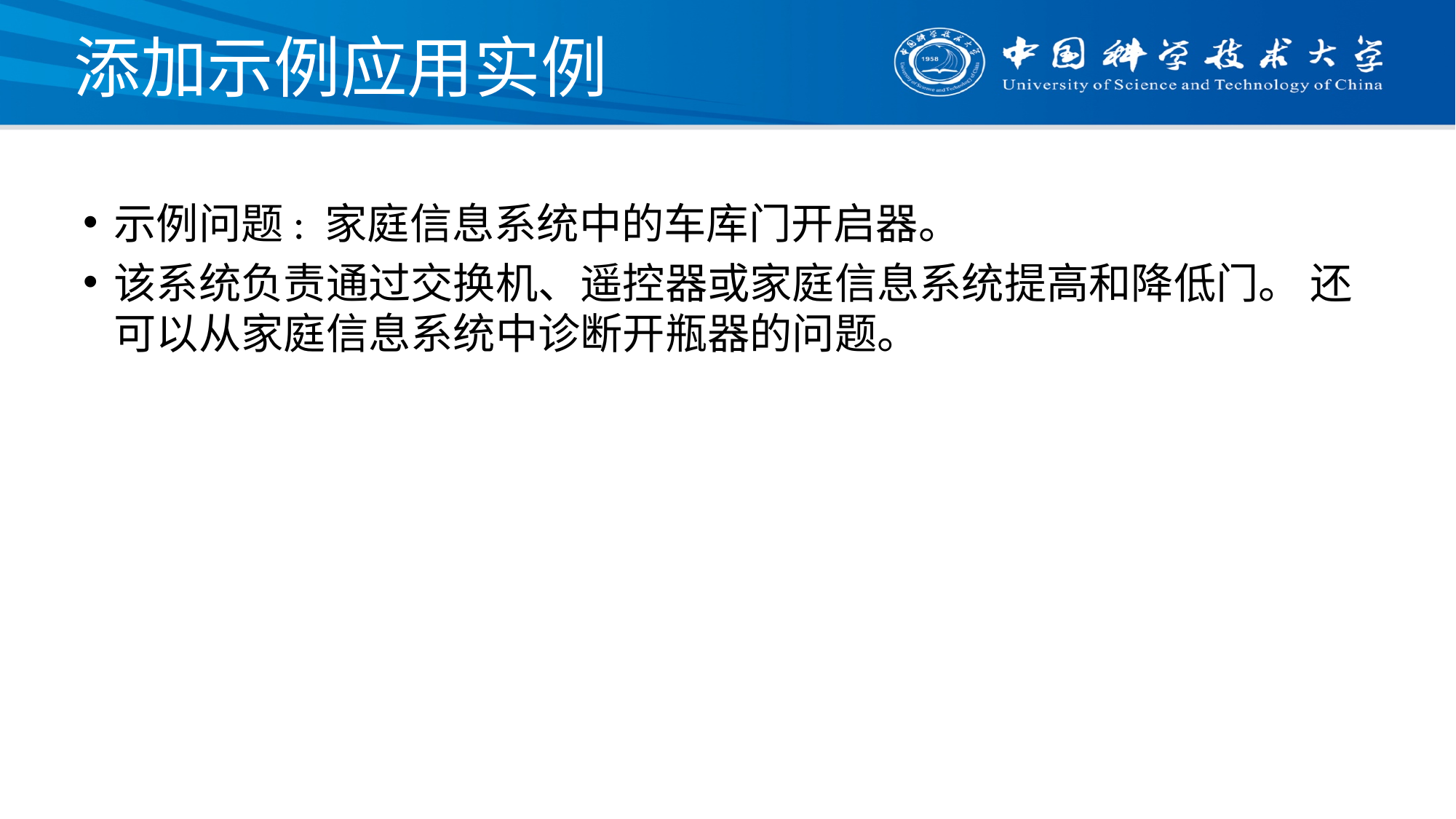

# 添加示例应用实例
示例问题: 家庭信息系统中的车库门开启器。
该系统负责通过交换机、遥控器或家庭信息系统提高和降低门。 还可以从家庭信息系统中诊断开瓶器的问题。